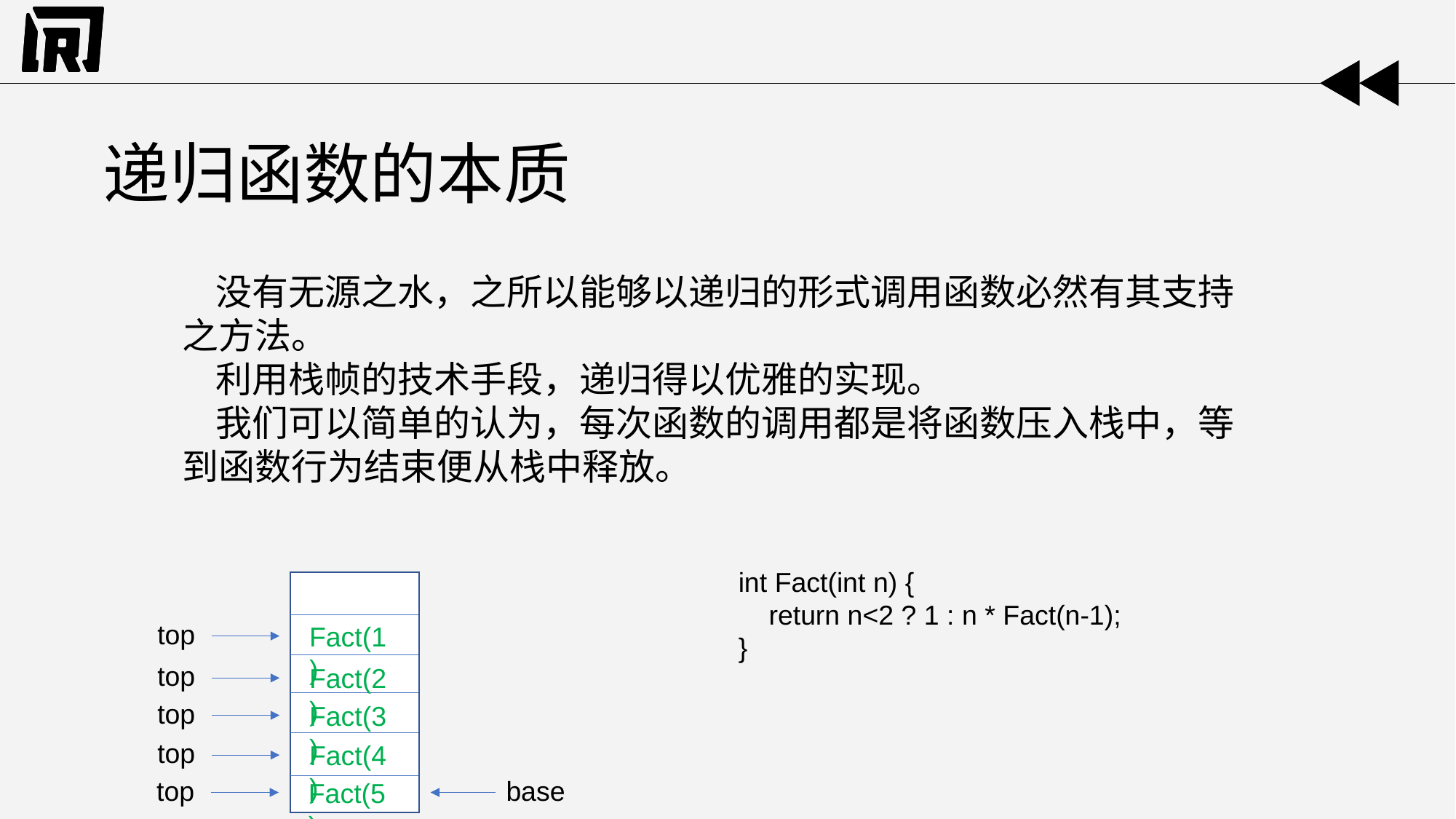

# 递归函数的本质
   没有无源之水，之所以能够以递归的形式调用函数必然有其支持之方法。
   利用栈帧的技术手段，递归得以优雅的实现。
   我们可以简单的认为，每次函数的调用都是将函数压入栈中，等到函数行为结束便从栈中释放。
int Fact(int n) {
    return n<2 ? 1 : n * Fact(n-1);
}

top
Fact(1)
top
Fact(2)
top
Fact(3)
top
Fact(4)
top
base
Fact(5)